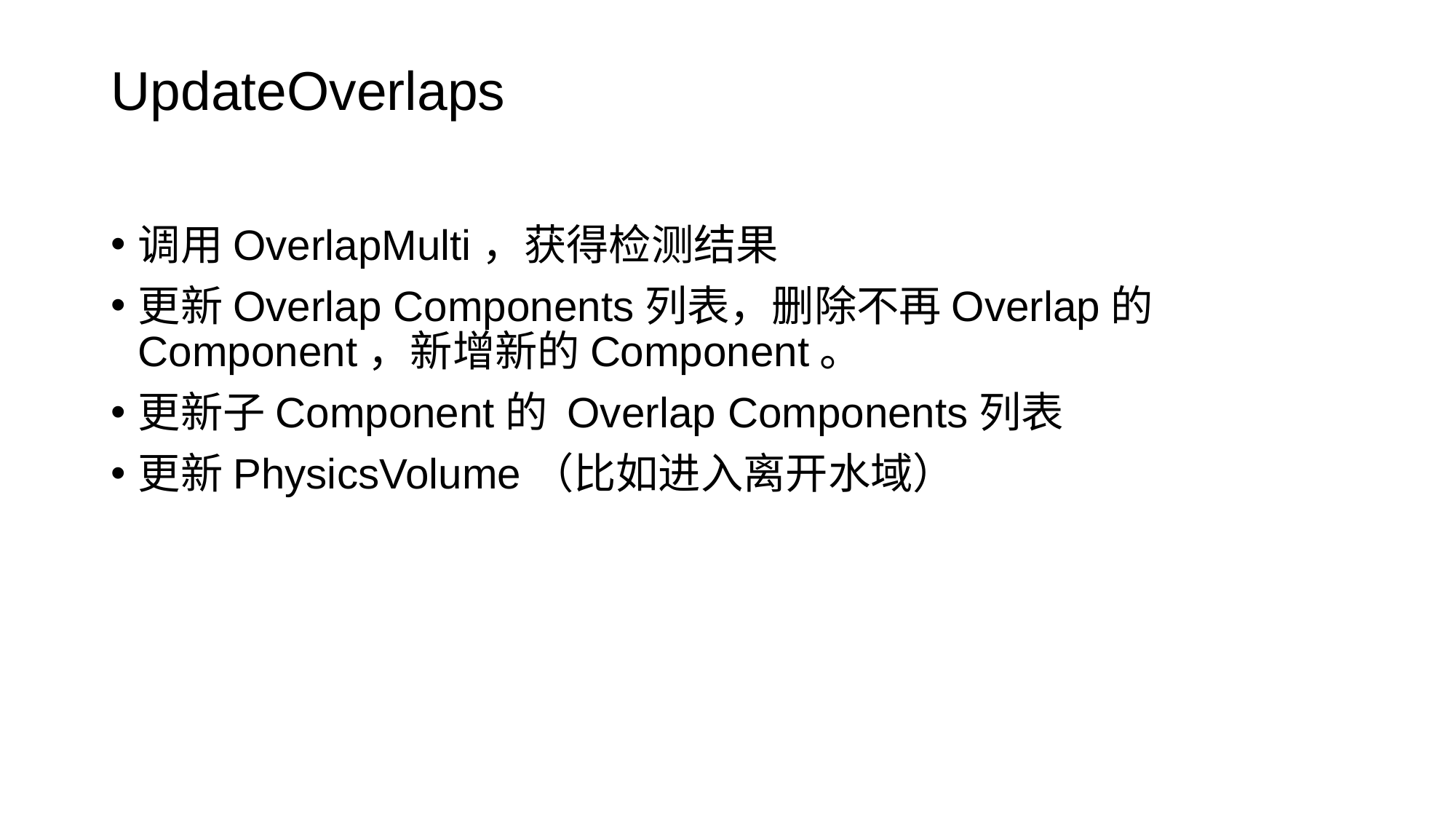

# UpdateOverlaps
调用OverlapMulti，获得检测结果
更新Overlap Components列表，删除不再Overlap的Component，新增新的Component。
更新子Component的 Overlap Components列表
更新PhysicsVolume（比如进入离开水域）